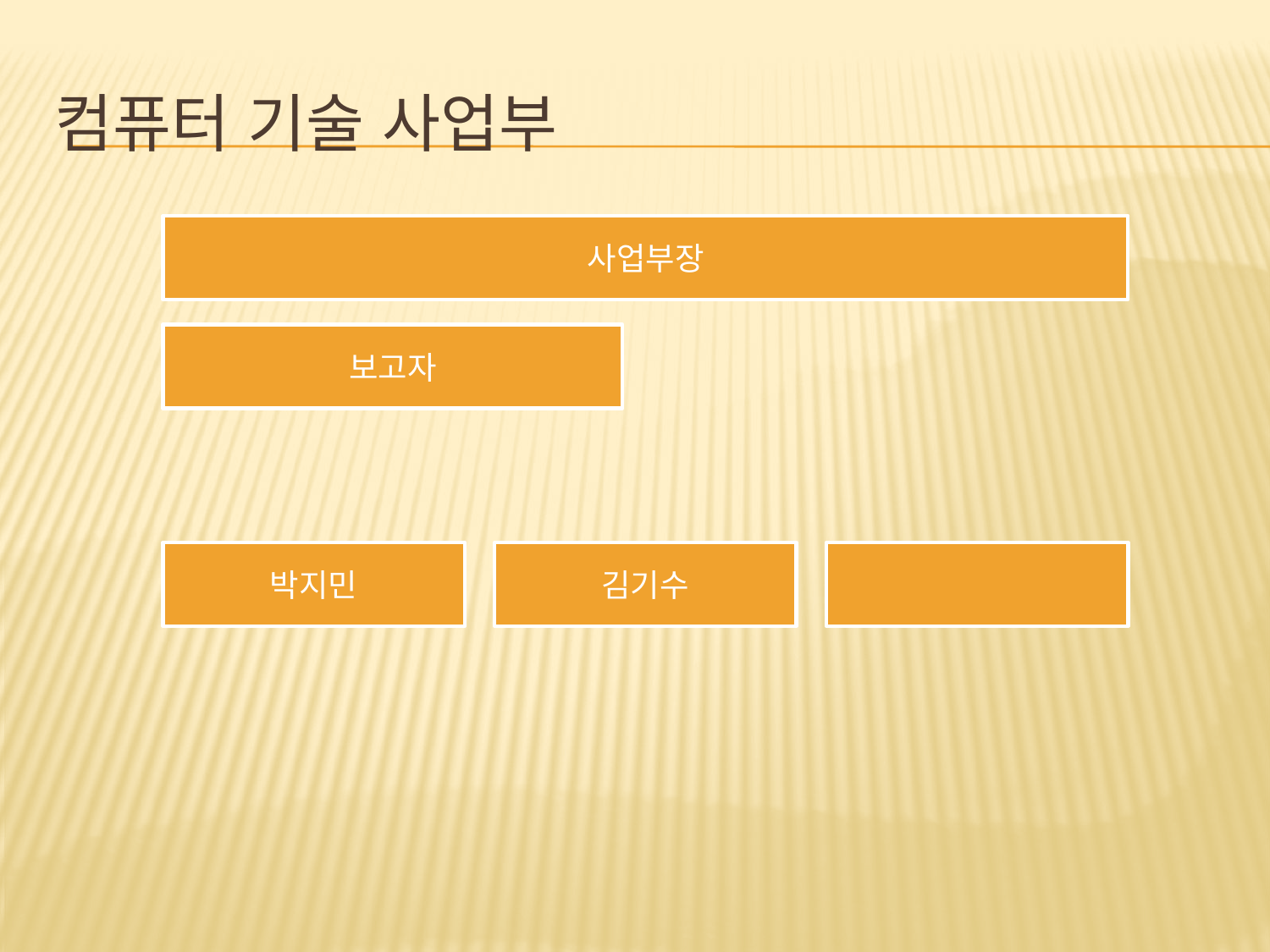

# 컴퓨터 기술 사업부
사업부장
보고자
박지민
김기수